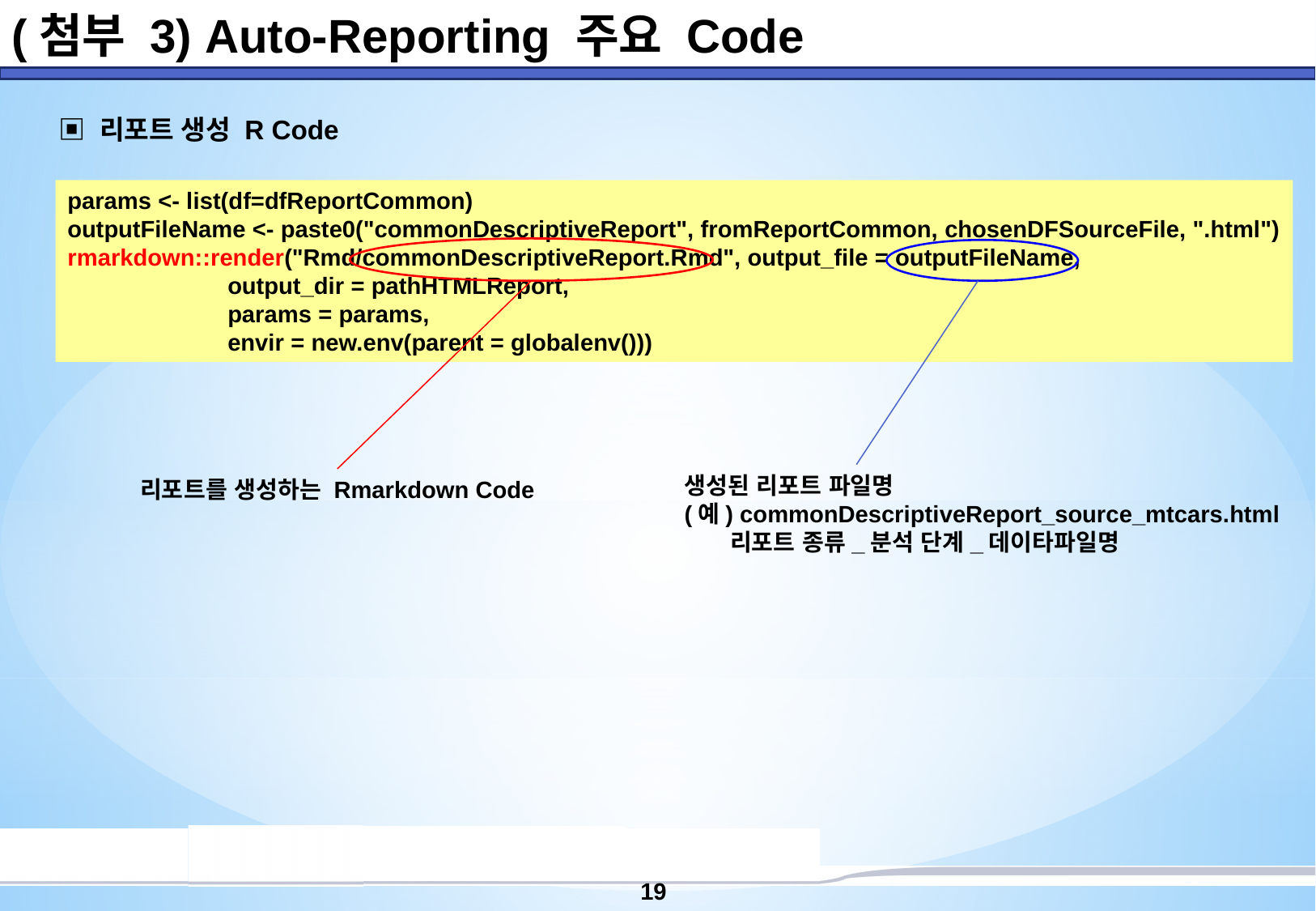

(첨부 3) Auto-Reporting 주요 Code

▣ 리포트 생성 R Code
params <- list(df=dfReportCommon)
outputFileName <- paste0("commonDescriptiveReport", fromReportCommon, chosenDFSourceFile, ".html")
rmarkdown::render("Rmd/commonDescriptiveReport.Rmd", output_file = outputFileName,
                        output_dir = pathHTMLReport,
                        params = params,
                        envir = new.env(parent = globalenv()))

생성된 리포트 파일명
(예) commonDescriptiveReport_source_mtcars.html
      리포트 종류_분석 단계_데이타파일명
리포트를 생성하는 Rmarkdown Code